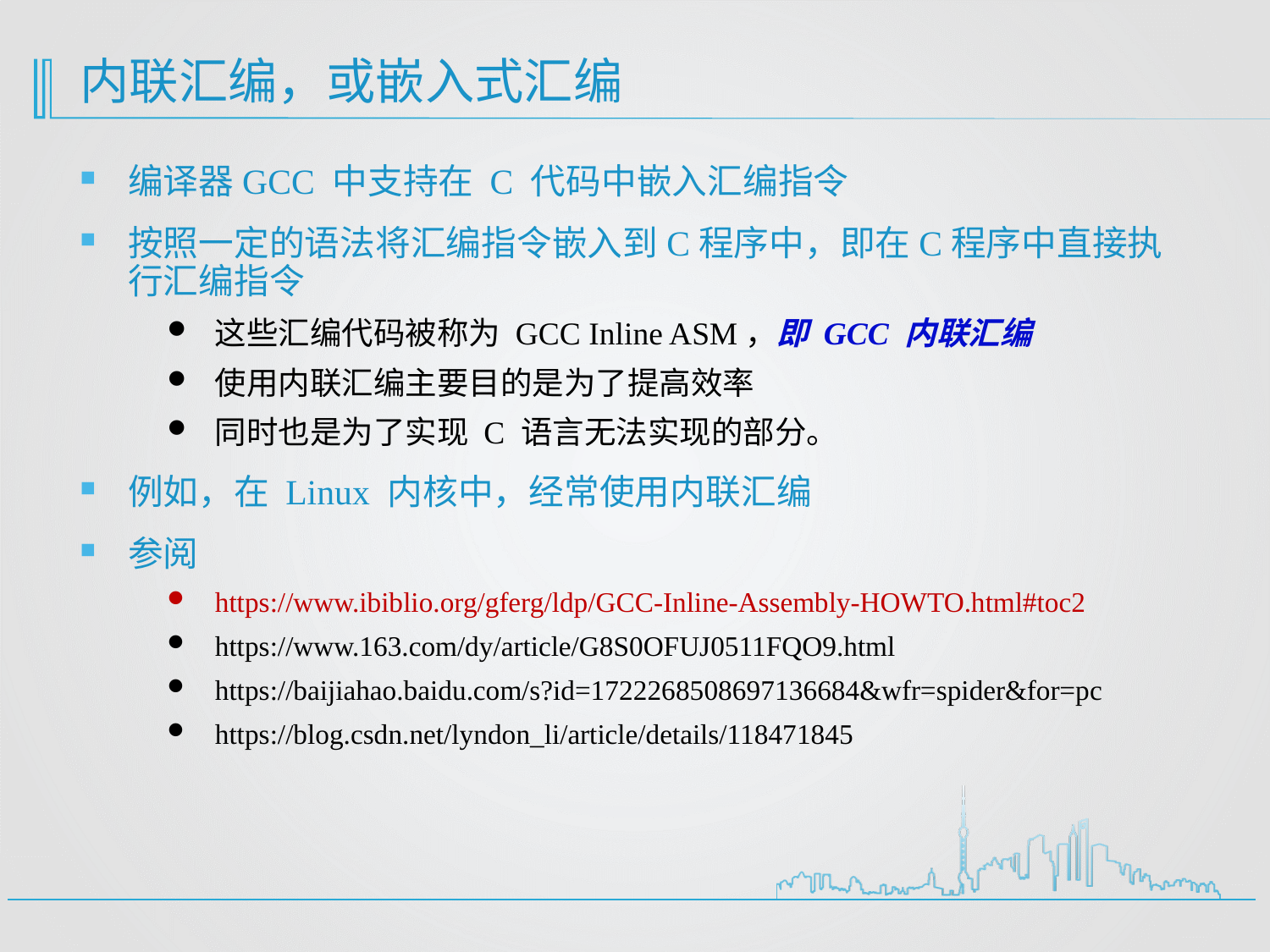

# 内联汇编，或嵌入式汇编
编译器GCC 中支持在 C 代码中嵌入汇编指令
按照一定的语法将汇编指令嵌入到C程序中，即在C程序中直接执行汇编指令
这些汇编代码被称为 GCC Inline ASM，即 GCC 内联汇编
使用内联汇编主要目的是为了提高效率
同时也是为了实现 C 语言无法实现的部分。
例如，在 Linux 内核中，经常使用内联汇编
参阅
https://www.ibiblio.org/gferg/ldp/GCC-Inline-Assembly-HOWTO.html#toc2
https://www.163.com/dy/article/G8S0OFUJ0511FQO9.html
https://baijiahao.baidu.com/s?id=1722268508697136684&wfr=spider&for=pc
https://blog.csdn.net/lyndon_li/article/details/118471845